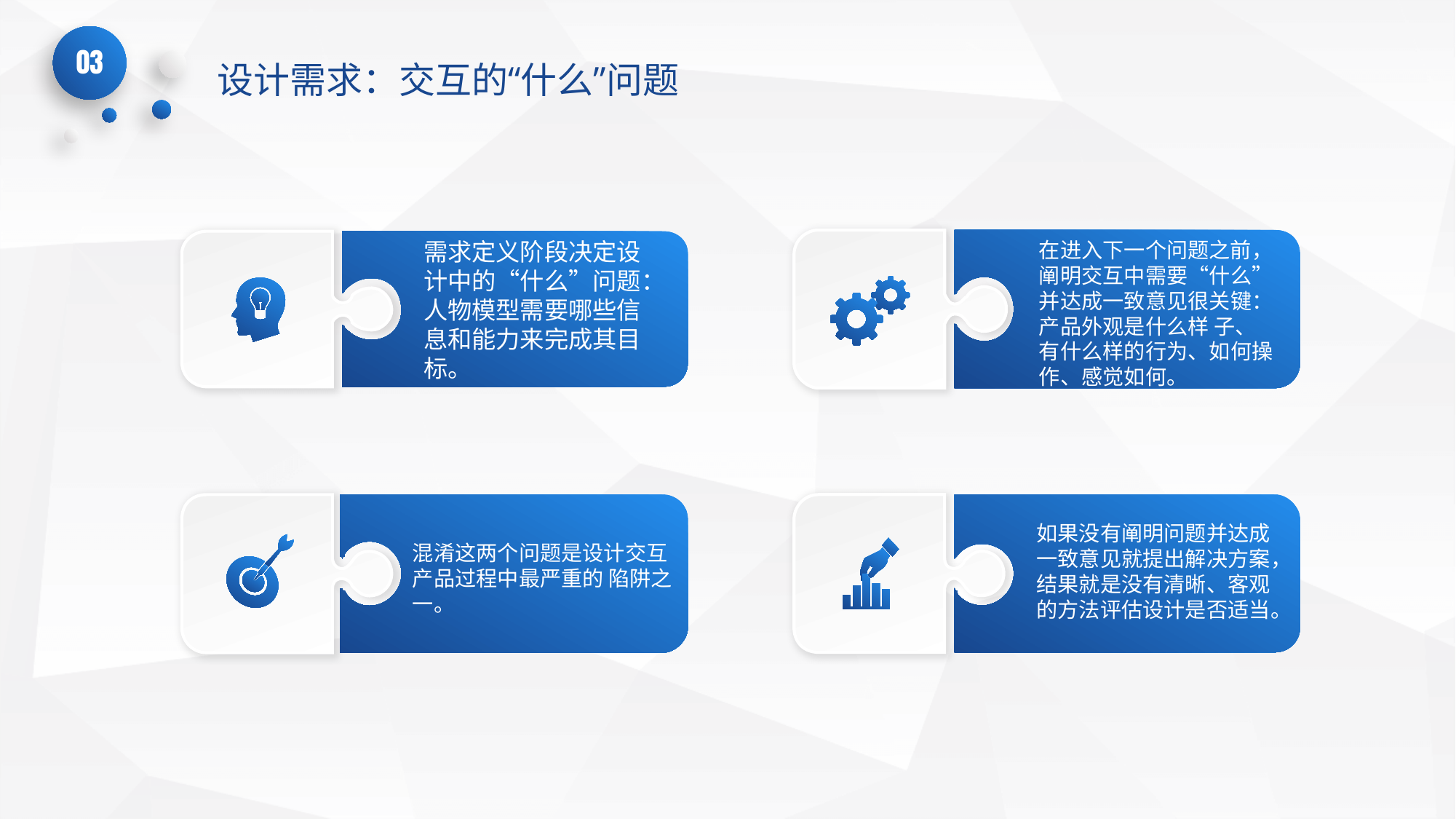

03

设计需求：交互的“什么”问题

需求定义阶段决定设计中的“什么”问题：人物模型需要哪些信息和能力来完成其目标。
在进入下一个问题之前，阐明交互中需要“什么”并达成一致意见很关键：产品外观是什么样 子、有什么样的行为、如何操作、感觉如何。

如果没有阐明问题并达成 一致意见就提出解决方案，结果就是没有清晰、客观的方法评估设计是否适当。
混淆这两个问题是设计交互产品过程中最严重的 陷阱之一。